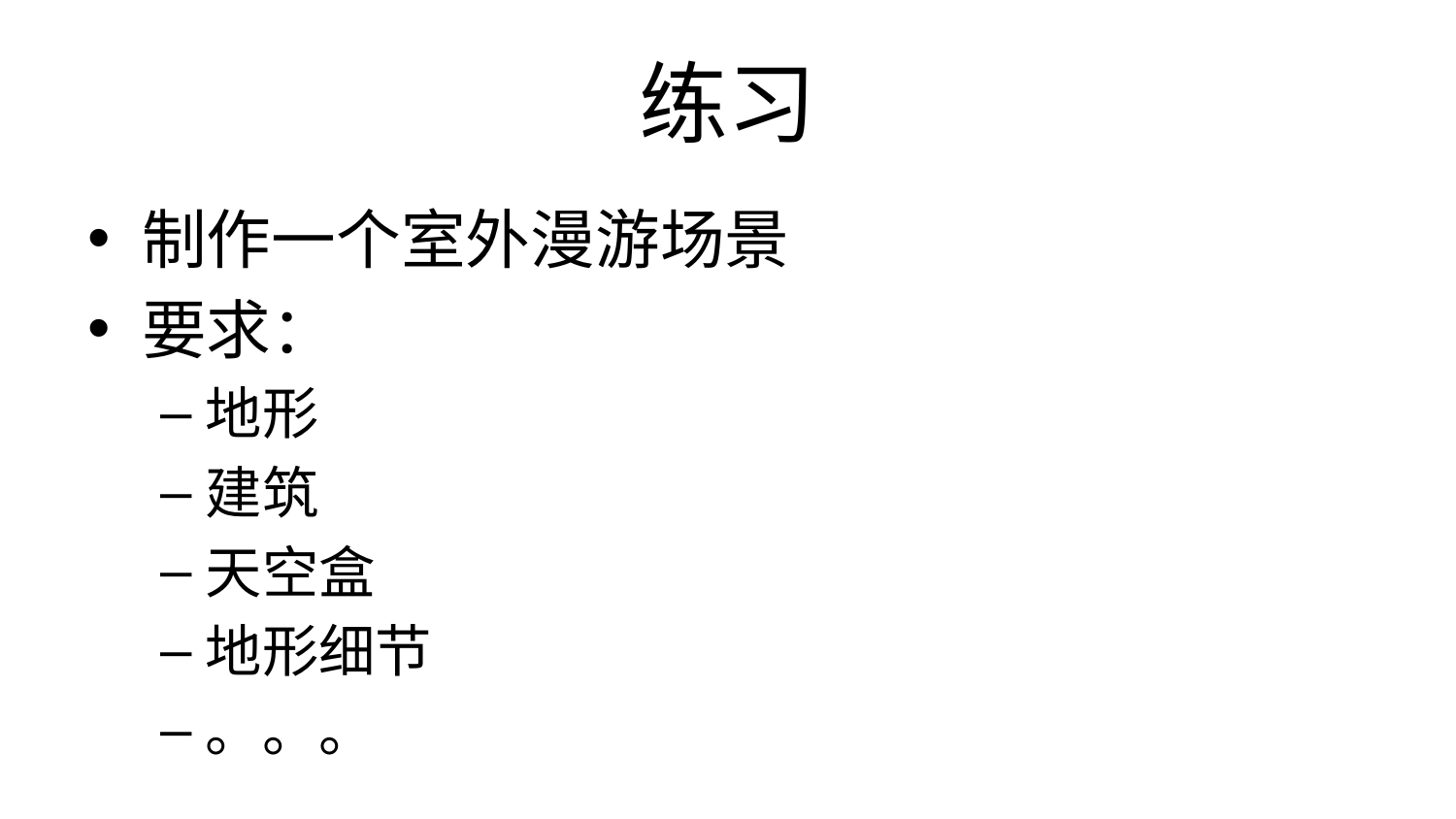

# 练习
制作一个室外漫游场景
要求：
地形
建筑
天空盒
地形细节
。。。